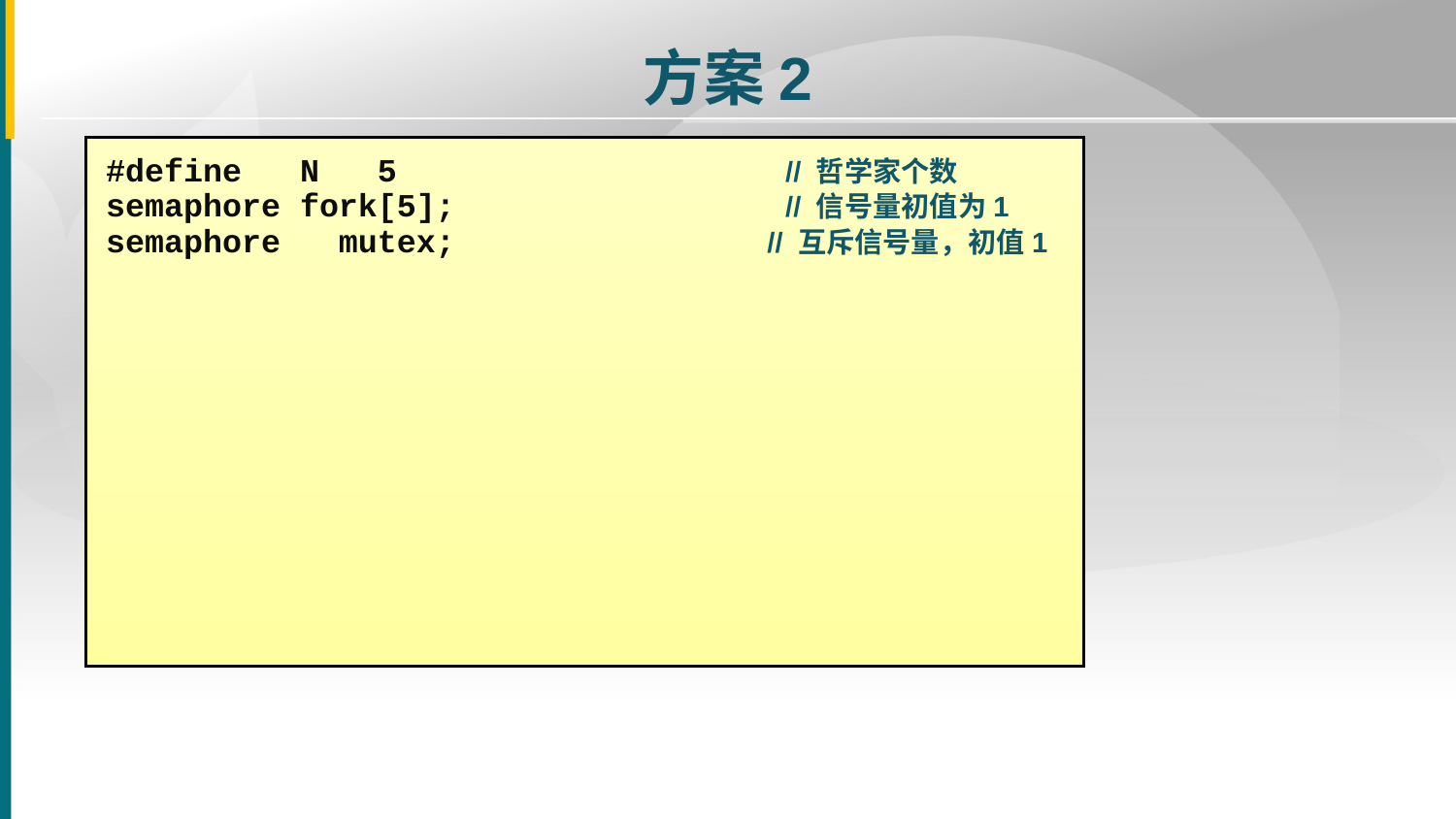

方案2

#define   N   5                    // 哲学家个数
semaphore fork[5];                 // 信号量初值为1
semaphore   mutex;	                         // 互斥信号量，初值1